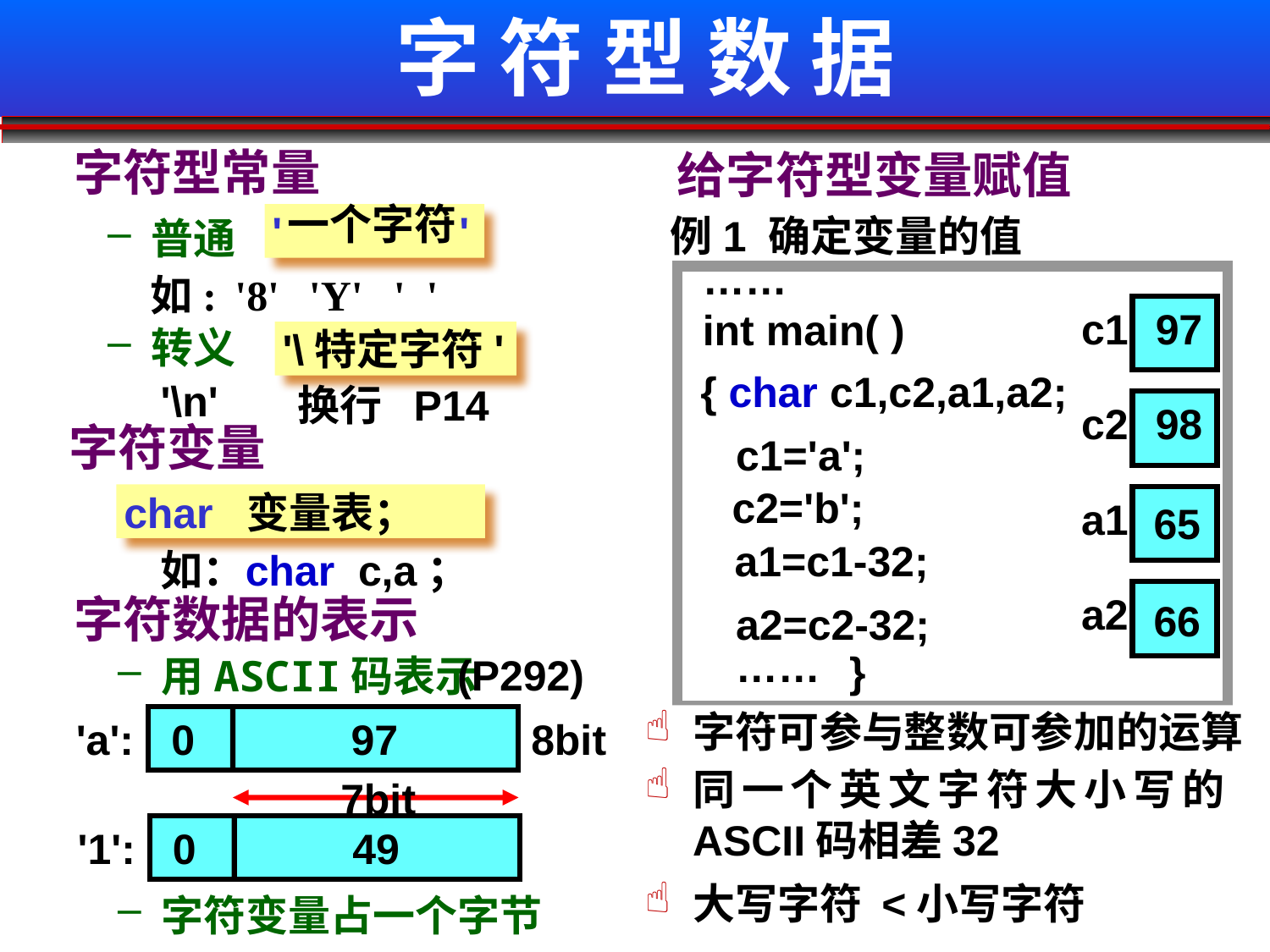

# 字 符 型 数 据

 字符型常量
 给字符型变量赋值
一个字符
例1 确定变量的值
'               '
 普通
……
int main( )
如:
'8'
'Y'
'  '

c1

97
 转义
'\特定字符'
{ char c1,c2,a1,a2;
'\n'
换行
P14
c2

98
 字符变量
   c1='a';
c2='b';
char  变量表；
a1

65
  a1=c1-32;
如：
char  c,a；
 字符数据的表示
a2

   a2=c2-32;
66
   ……
}
(P292)
 用ASCII码表示
字符可参与整数可参加的运算
'a':

0

97
8bit
同一个英文字符大小写的ASCII码相差32
7bit

'1':

0

49
大写字符 <小写字符
 字符变量占一个字节